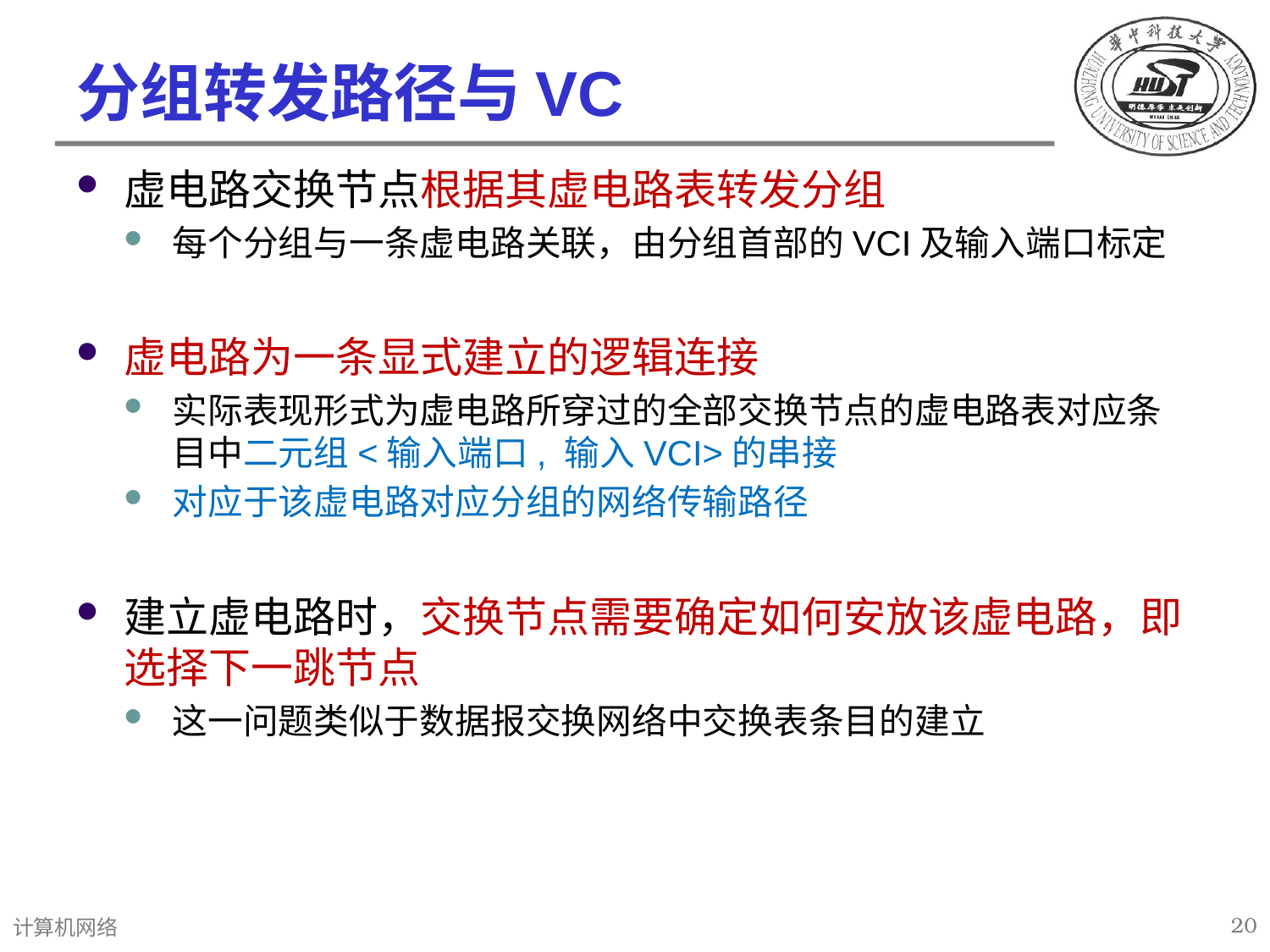

# 分组转发路径与VC
虚电路交换节点根据其虚电路表转发分组
每个分组与一条虚电路关联，由分组首部的VCI及输入端口标定

虚电路为一条显式建立的逻辑连接
实际表现形式为虚电路所穿过的全部交换节点的虚电路表对应条目中二元组<输入端口, 输入VCI>的串接
对应于该虚电路对应分组的网络传输路径

建立虚电路时，交换节点需要确定如何安放该虚电路，即选择下一跳节点
这一问题类似于数据报交换网络中交换表条目的建立
20
计算机网络